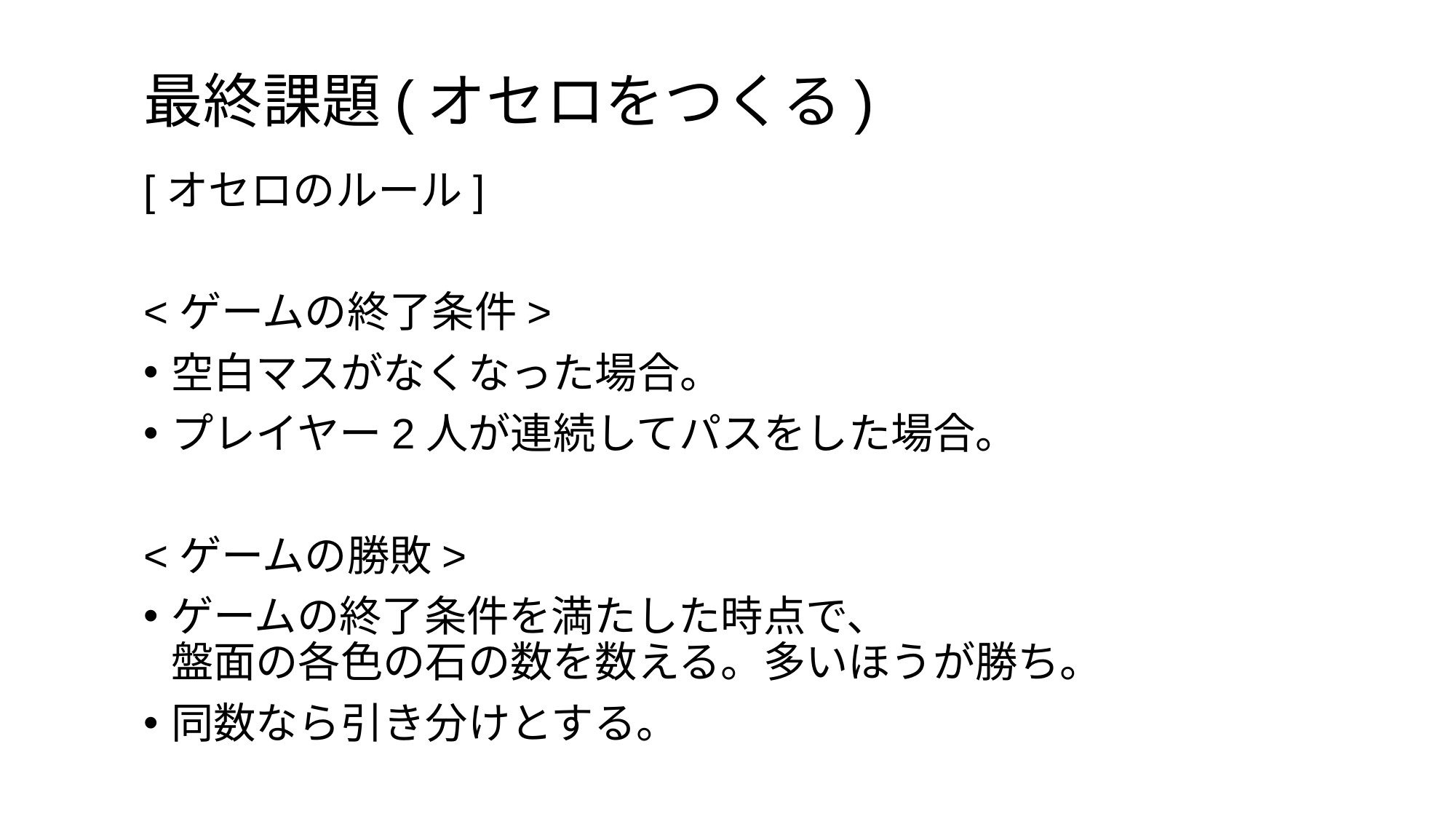

# 最終課題(オセロをつくる)
[オセロのルール]

<ゲームの終了条件>
空白マスがなくなった場合。
プレイヤー2人が連続してパスをした場合。

<ゲームの勝敗>
ゲームの終了条件を満たした時点で、
盤面の各色の石の数を数える。多いほうが勝ち。
同数なら引き分けとする。